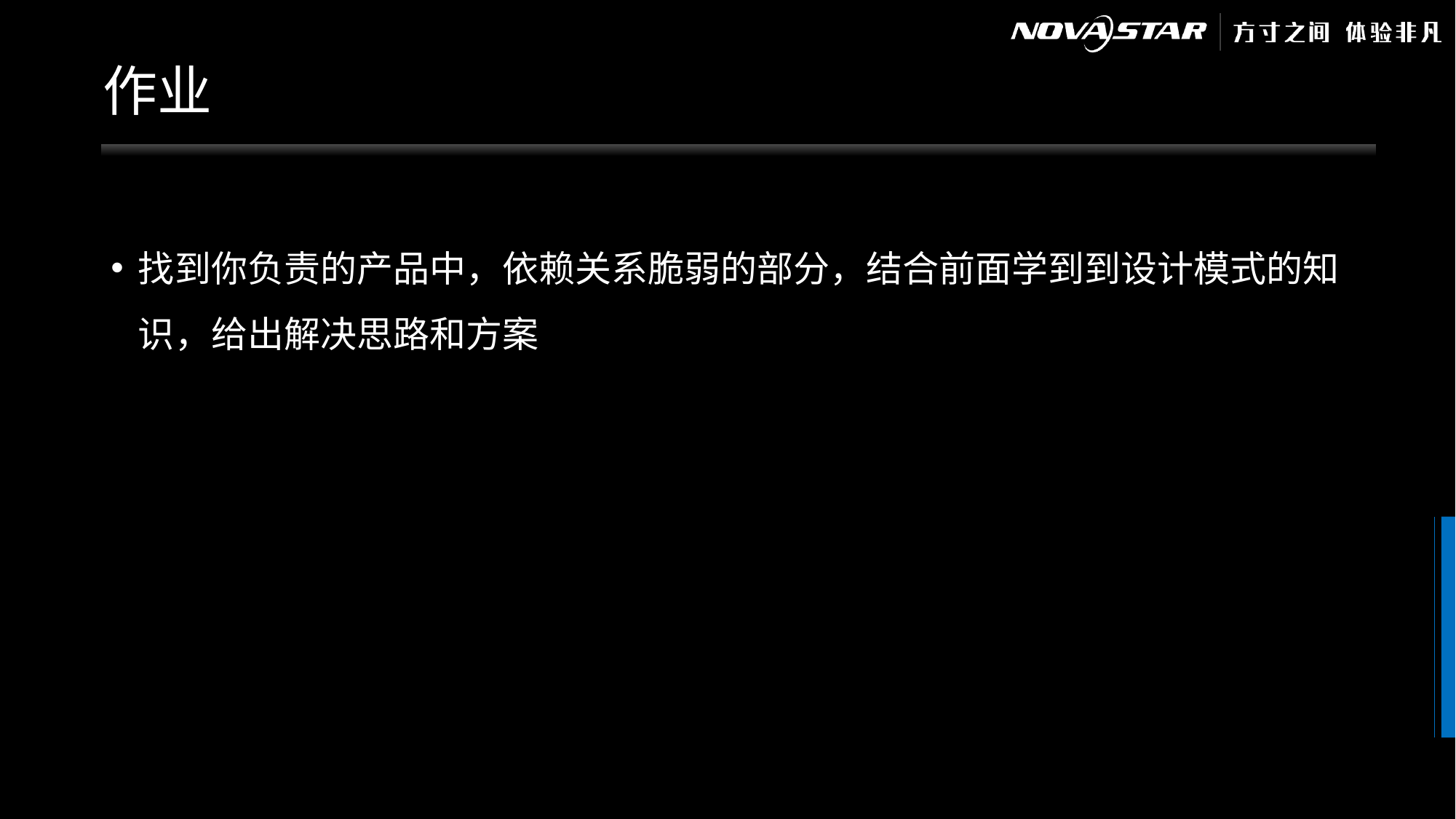

# 作业

找到你负责的产品中，依赖关系脆弱的部分，结合前面学到到设计模式的知识，给出解决思路和方案